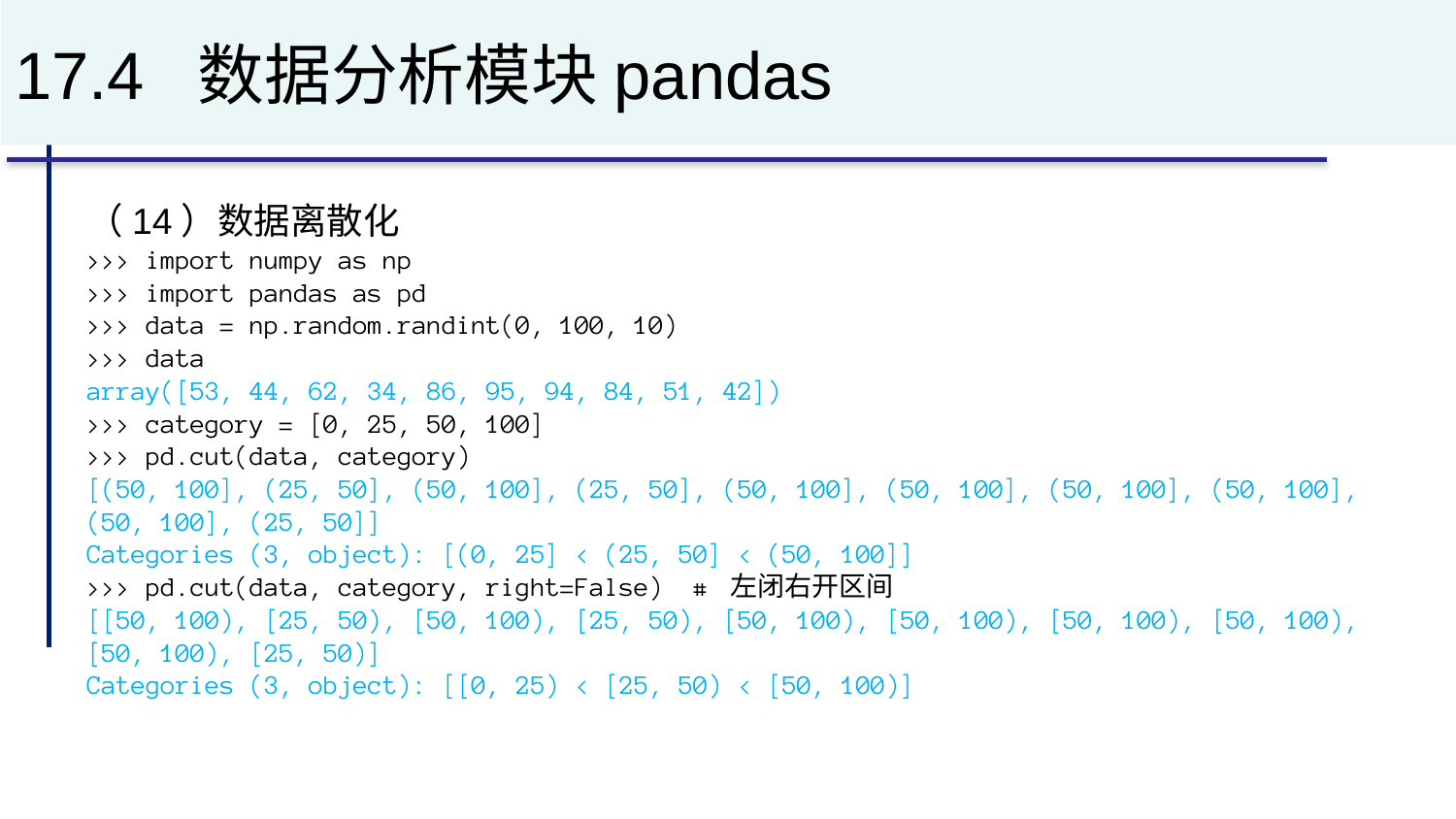

# 17.4  数据分析模块pandas
（14）数据离散化
>>> import numpy as np
>>> import pandas as pd
>>> data = np.random.randint(0, 100, 10)
>>> data
array([53, 44, 62, 34, 86, 95, 94, 84, 51, 42])
>>> category = [0, 25, 50, 100]
>>> pd.cut(data, category)
[(50, 100], (25, 50], (50, 100], (25, 50], (50, 100], (50, 100], (50, 100], (50, 100], (50, 100], (25, 50]]
Categories (3, object): [(0, 25] < (25, 50] < (50, 100]]
>>> pd.cut(data, category, right=False)  # 左闭右开区间
[[50, 100), [25, 50), [50, 100), [25, 50), [50, 100), [50, 100), [50, 100), [50, 100), [50, 100), [25, 50)]
Categories (3, object): [[0, 25) < [25, 50) < [50, 100)]